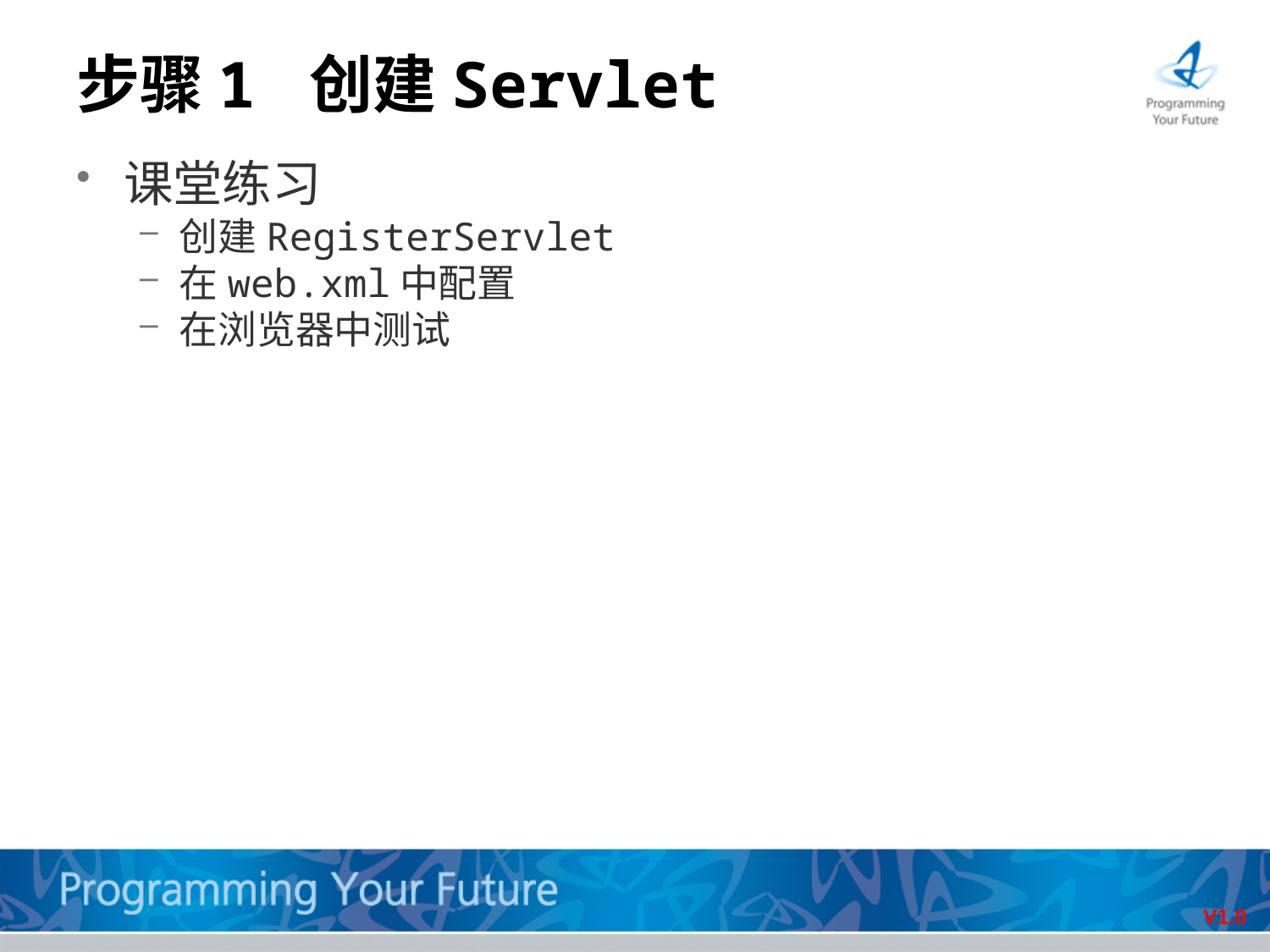

# 步骤1 创建Servlet
课堂练习
创建RegisterServlet
在web.xml中配置
在浏览器中测试